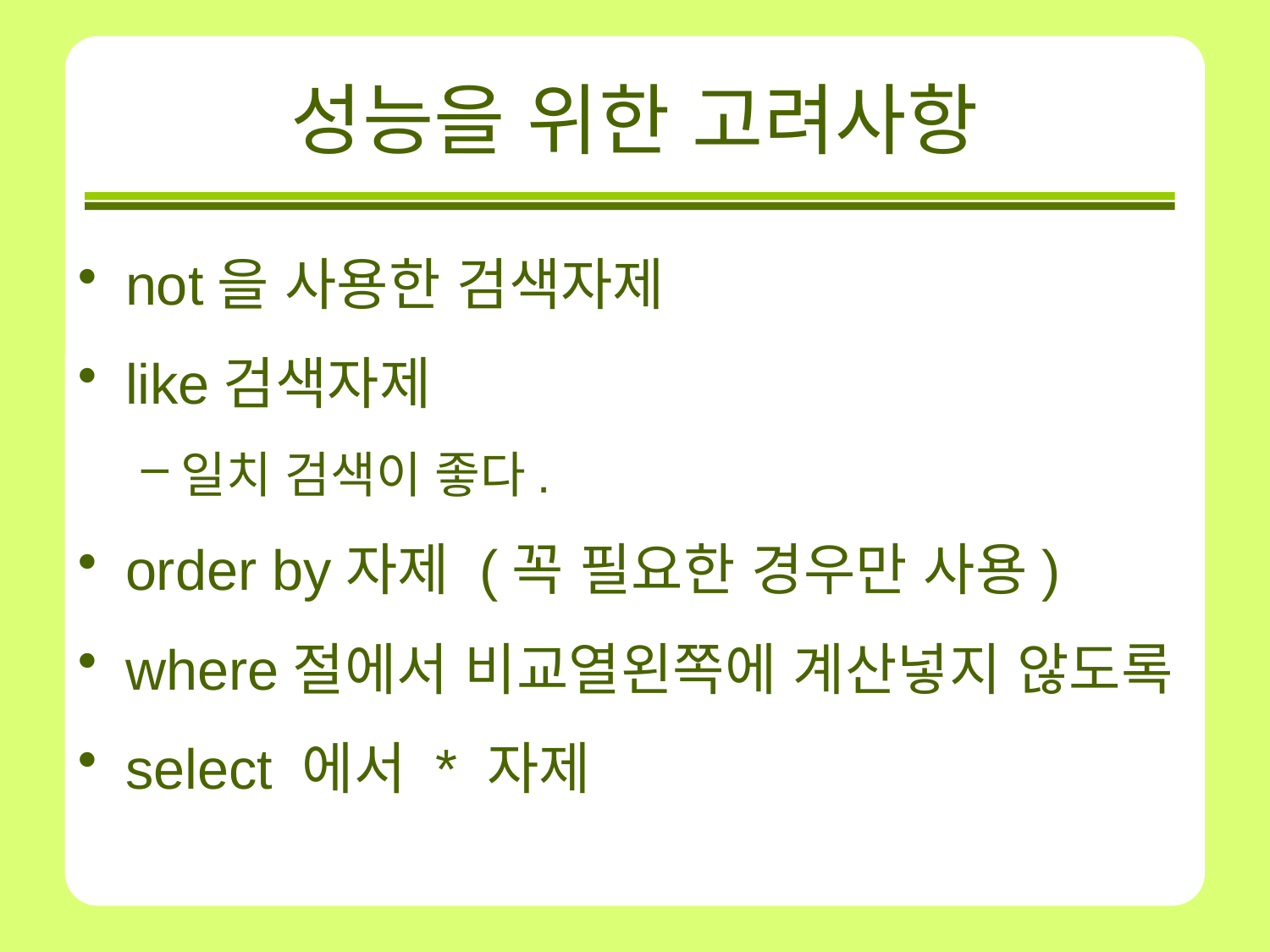

# 성능을 위한 고려사항
not을 사용한 검색자제
like검색자제
일치 검색이 좋다.
order by자제 (꼭 필요한 경우만 사용)
where절에서 비교열왼쪽에 계산넣지 않도록
select 에서 * 자제